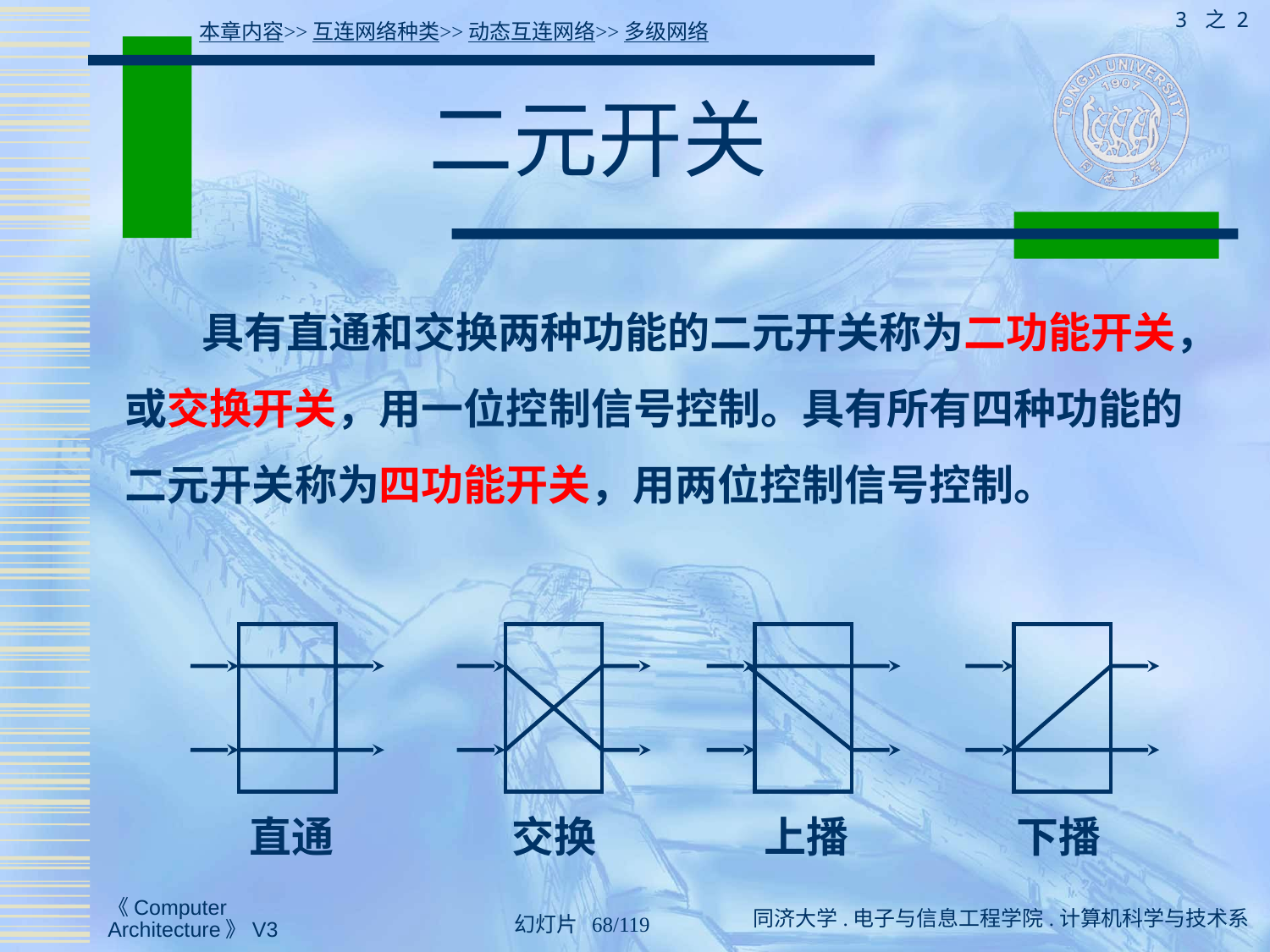

3 之 2
本章内容>>互连网络种类>>动态互连网络>>多级网络
# 二元开关
       具有直通和交换两种功能的二元开关称为二功能开关，或交换开关，用一位控制信号控制。具有所有四种功能的二元开关称为四功能开关，用两位控制信号控制。

直通

交换

上播

下播